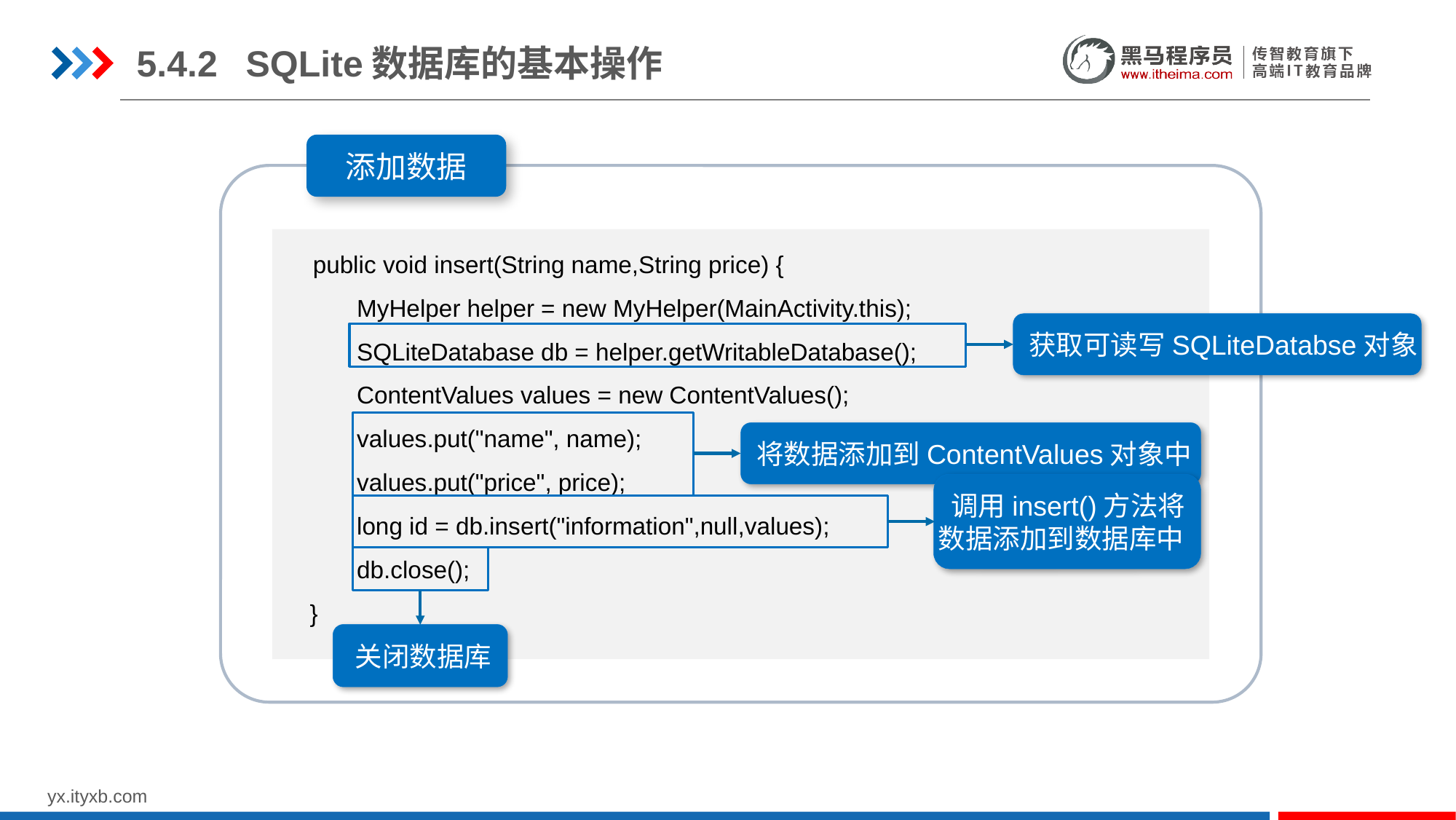

5.4.2	SQLite数据库的基本操作
添加数据

     public void insert(String name,String price) {
           MyHelper helper = new MyHelper(MainActivity.this);
           SQLiteDatabase db = helper.getWritableDatabase();
           ContentValues values = new ContentValues();
           values.put("name", name);
           values.put("price", price);
           long id = db.insert("information",null,values);
           db.close();
    }
 获取可读写SQLiteDatabse对象

 将数据添加到ContentValues对象中
 调用insert()方法将数据添加到数据库中

  关闭数据库